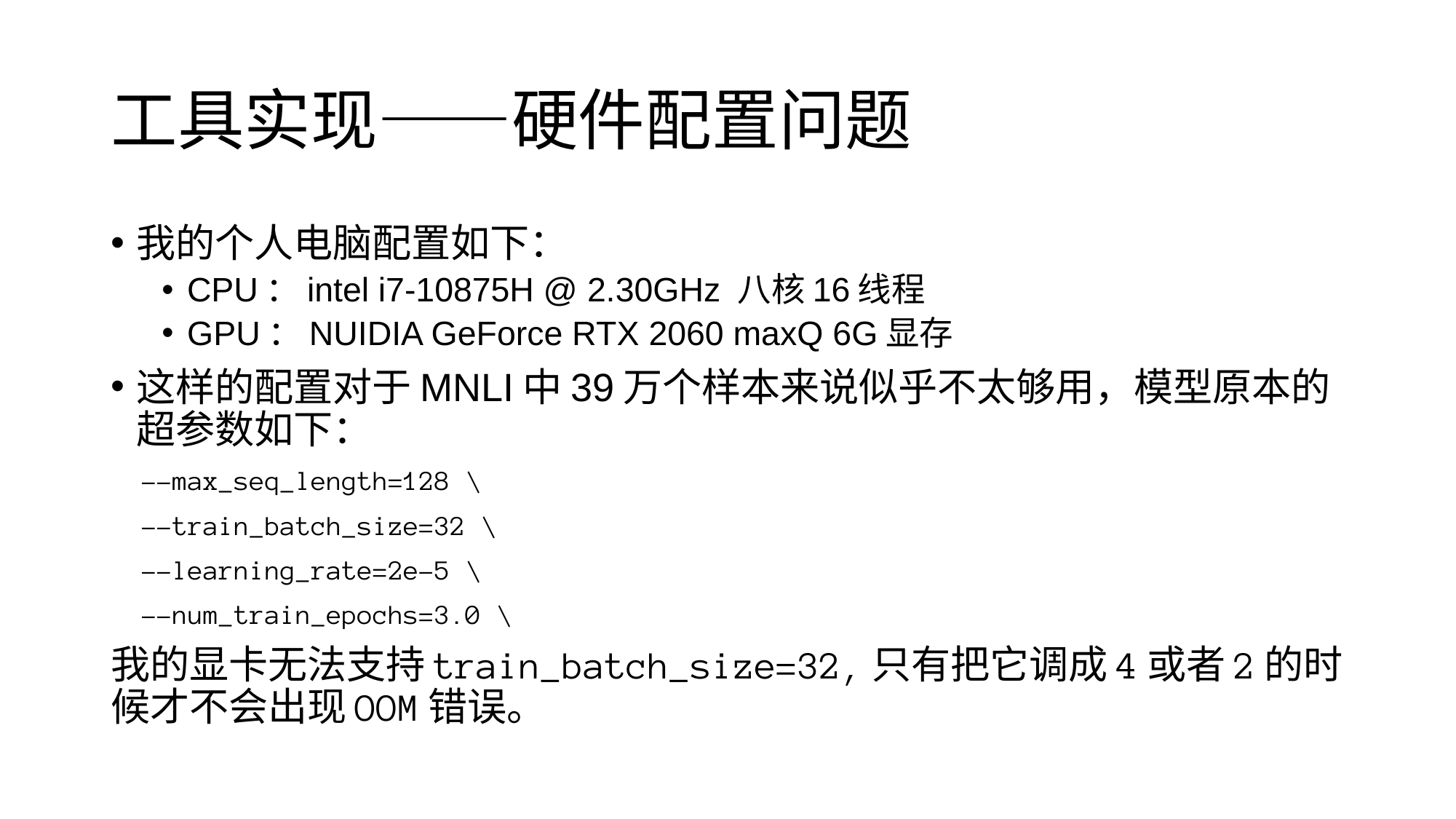

# 工具实现——硬件配置问题
我的个人电脑配置如下：
CPU：intel i7-10875H @ 2.30GHz 八核16线程
GPU：NUIDIA GeForce RTX 2060 maxQ 6G显存
这样的配置对于MNLI中39万个样本来说似乎不太够用，模型原本的超参数如下：
  --max_seq_length=128 \
  --train_batch_size=32 \
  --learning_rate=2e-5 \
  --num_train_epochs=3.0 \
我的显卡无法支持train_batch_size=32,只有把它调成4或者2的时候才不会出现OOM错误。